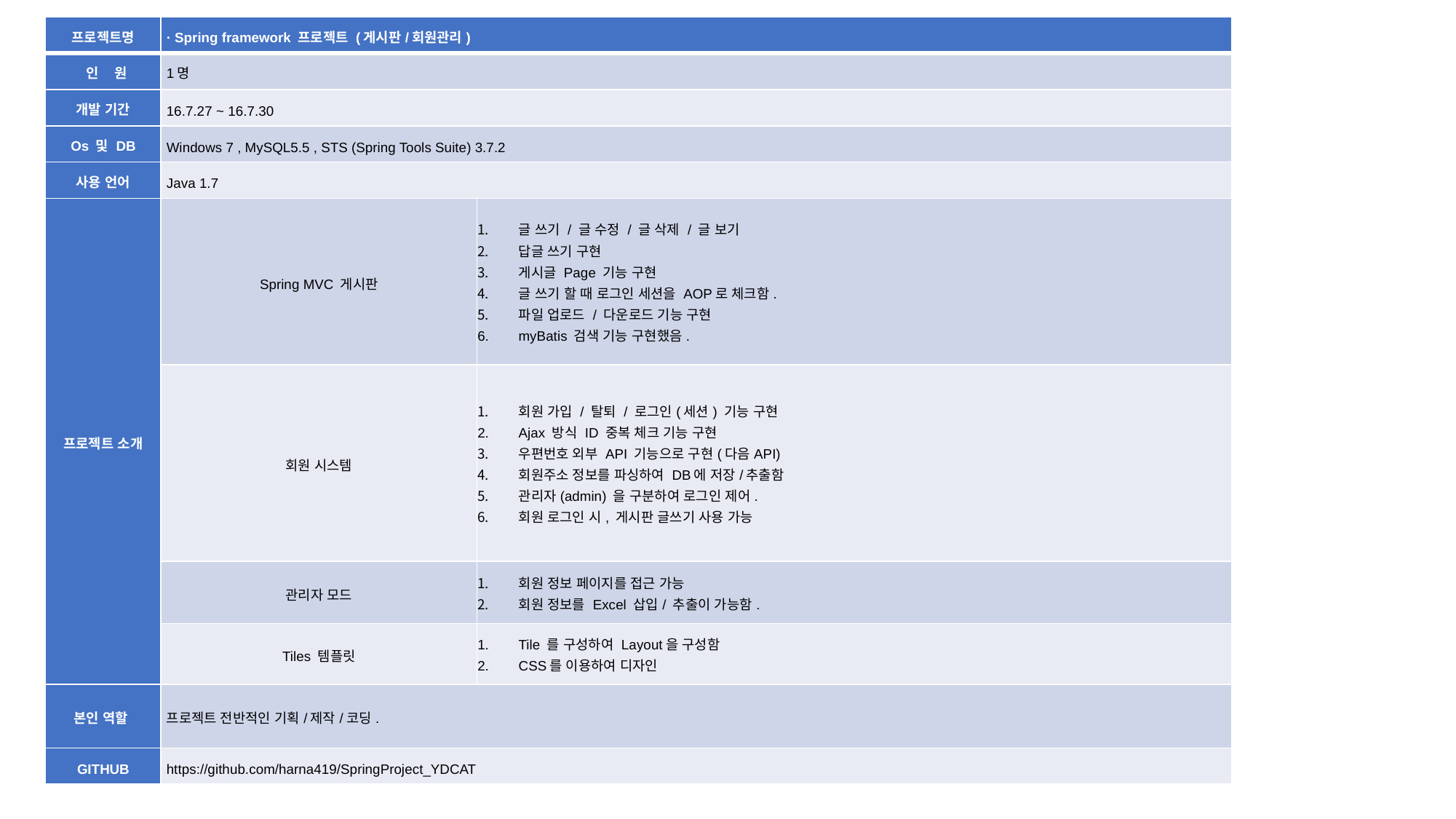

| 프로젝트명 | · Spring framework 프로젝트 (게시판/회원관리) |  |
| --- | --- | --- |
| 인 원 | 1명 |  |
| 개발 기간 | 16.7.27 ~ 16.7.30 |  |
| Os 및 DB | Windows 7 , MySQL5.5 , STS (Spring Tools Suite) 3.7.2 |  |
| 사용 언어 | Java 1.7 |  |
| 프로젝트 소개 | Spring MVC 게시판 | 글 쓰기 / 글 수정 / 글 삭제 / 글 보기 답글 쓰기 구현 게시글 Page 기능 구현 글 쓰기 할 때 로그인 세션을 AOP로 체크함. 파일 업로드 / 다운로드 기능 구현 myBatis 검색 기능 구현했음. |
|  | 회원 시스템 | 회원 가입 / 탈퇴 / 로그인(세션) 기능 구현 Ajax 방식 ID 중복 체크 기능 구현 우편번호 외부 API 기능으로 구현(다음API) 회원주소 정보를 파싱하여 DB에 저장/추출함 관리자(admin) 을 구분하여 로그인 제어. 회원 로그인 시, 게시판 글쓰기 사용 가능 |
|  | 관리자 모드 | 회원 정보 페이지를 접근 가능 회원 정보를 Excel 삽입/ 추출이 가능함. |
|  | Tiles 템플릿 | Tile 를 구성하여 Layout을 구성함 CSS를 이용하여 디자인 |
| 본인 역할 | 프로젝트 전반적인 기획/제작/코딩. |  |
| GITHUB | https://github.com/harna419/SpringProject\_YDCAT |  |